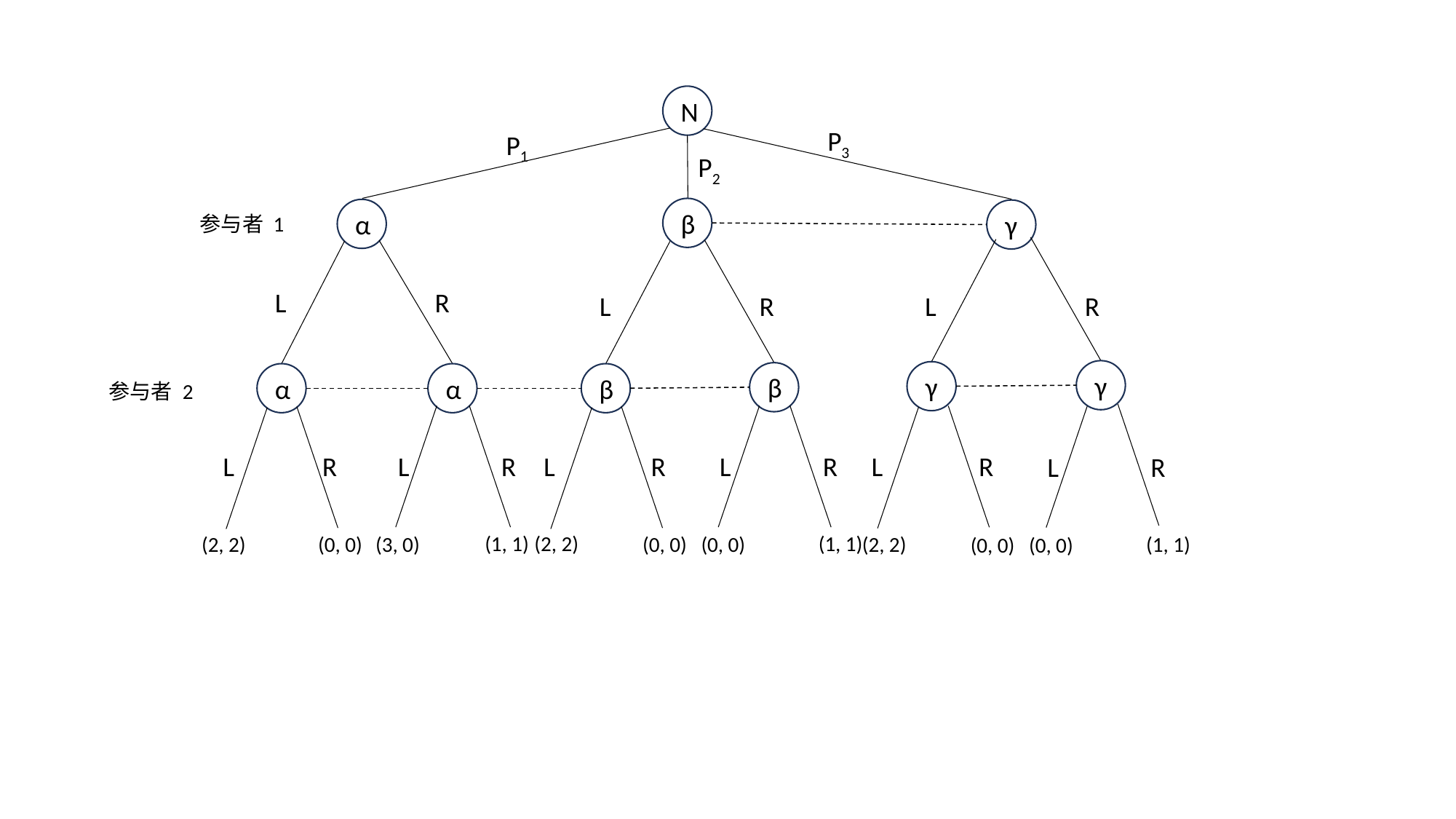

N
P3
P1
P2
β
α
γ
参与者 1
L
R
L
R
L
R
γ
γ
β
α
α
β
参与者 2
L
R
L
R
L
R
L
R
L
R
L
R
(2, 2)
(1, 1)
(1, 1)
(2, 2)
(1, 1)
(2, 2)
(0, 0)
(3, 0)
(0, 0)
(0, 0)
(0, 0)
(0, 0)